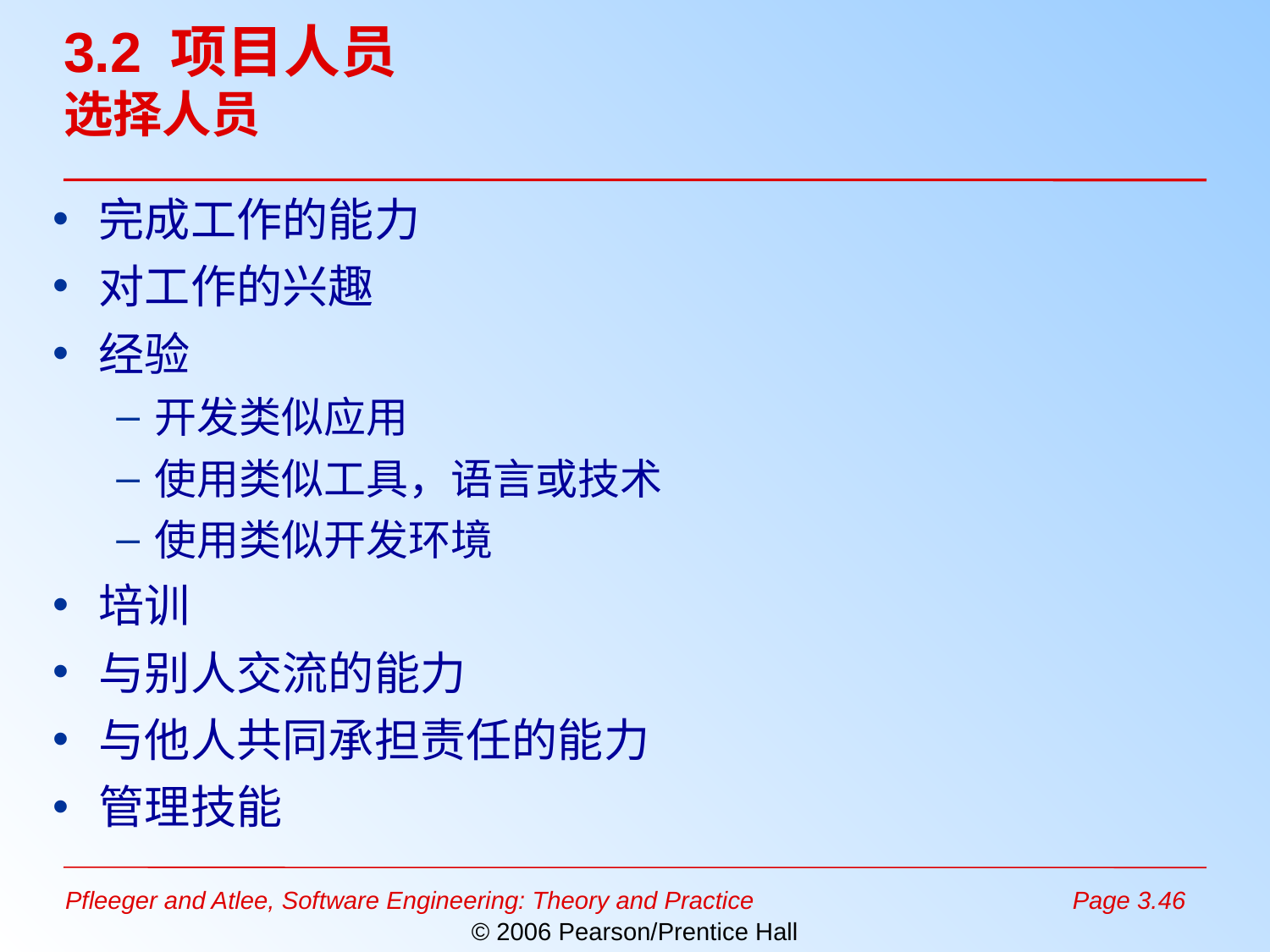

# 3.2 项目人员 选择人员
完成工作的能力
对工作的兴趣
经验
开发类似应用
使用类似工具，语言或技术
使用类似开发环境
培训
与别人交流的能力
与他人共同承担责任的能力
管理技能